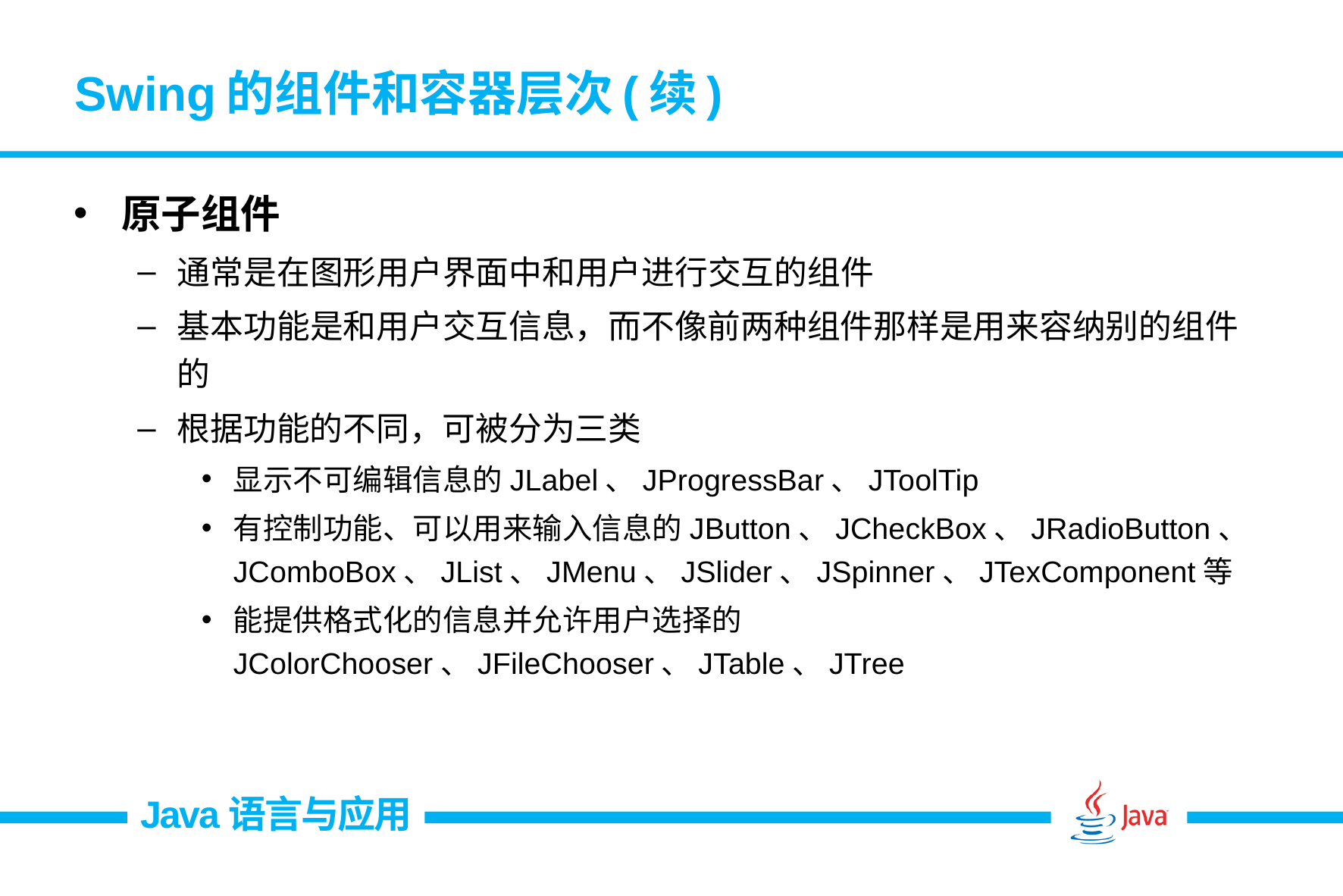

# Swing的组件和容器层次(续)
原子组件
通常是在图形用户界面中和用户进行交互的组件
基本功能是和用户交互信息，而不像前两种组件那样是用来容纳别的组件的
根据功能的不同，可被分为三类
显示不可编辑信息的JLabel、JProgressBar、JToolTip
有控制功能、可以用来输入信息的JButton、JCheckBox、JRadioButton、JComboBox、JList、JMenu、JSlider、JSpinner、JTexComponent等
能提供格式化的信息并允许用户选择的JColorChooser、JFileChooser、JTable、JTree